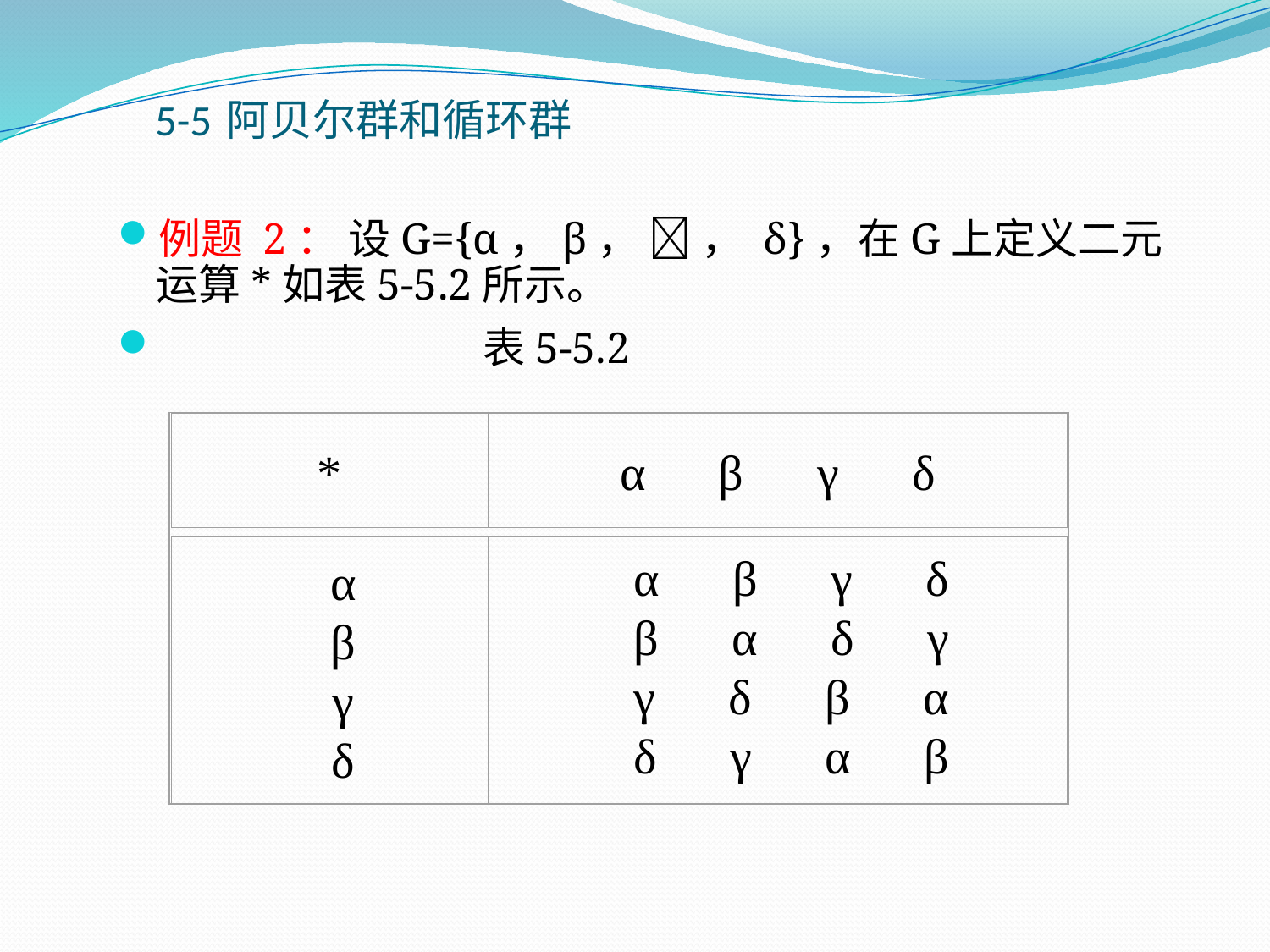

# 5-5 阿贝尔群和循环群
例题 2： 设G={α，β， γ ， δ}，在G上定义二元运算*如表5-5.2所示。
                                 表5-5.2

*

α　β　γ　δ

α
β
γ
δ

α　β　γ　δ
β　α　δ　γ
γ　δ　β　α
δ　γ　α　β